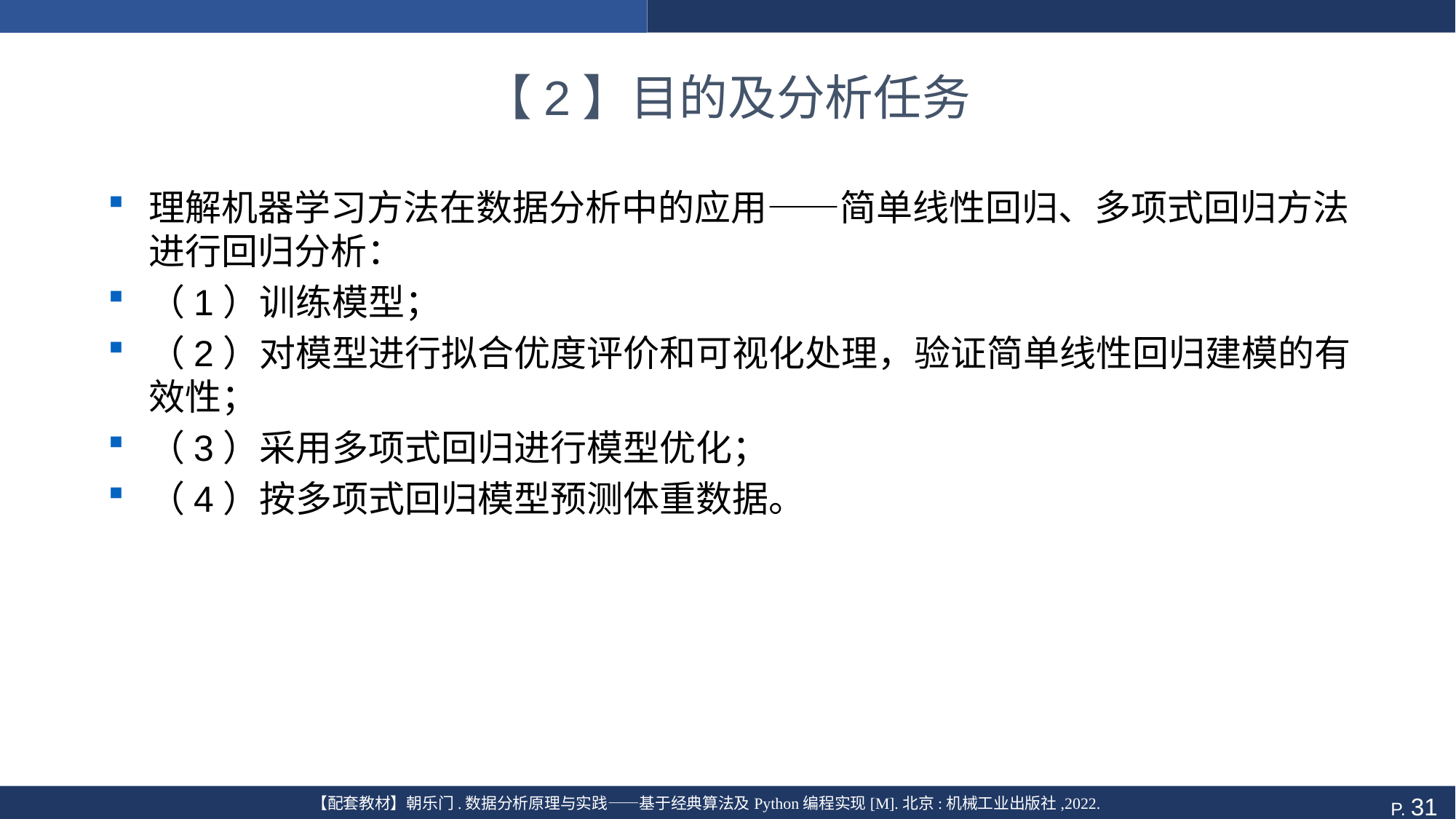

# 【2】目的及分析任务
理解机器学习方法在数据分析中的应用——简单线性回归、多项式回归方法进行回归分析：
（1）训练模型；
（2）对模型进行拟合优度评价和可视化处理，验证简单线性回归建模的有效性；
（3）采用多项式回归进行模型优化；
（4）按多项式回归模型预测体重数据。